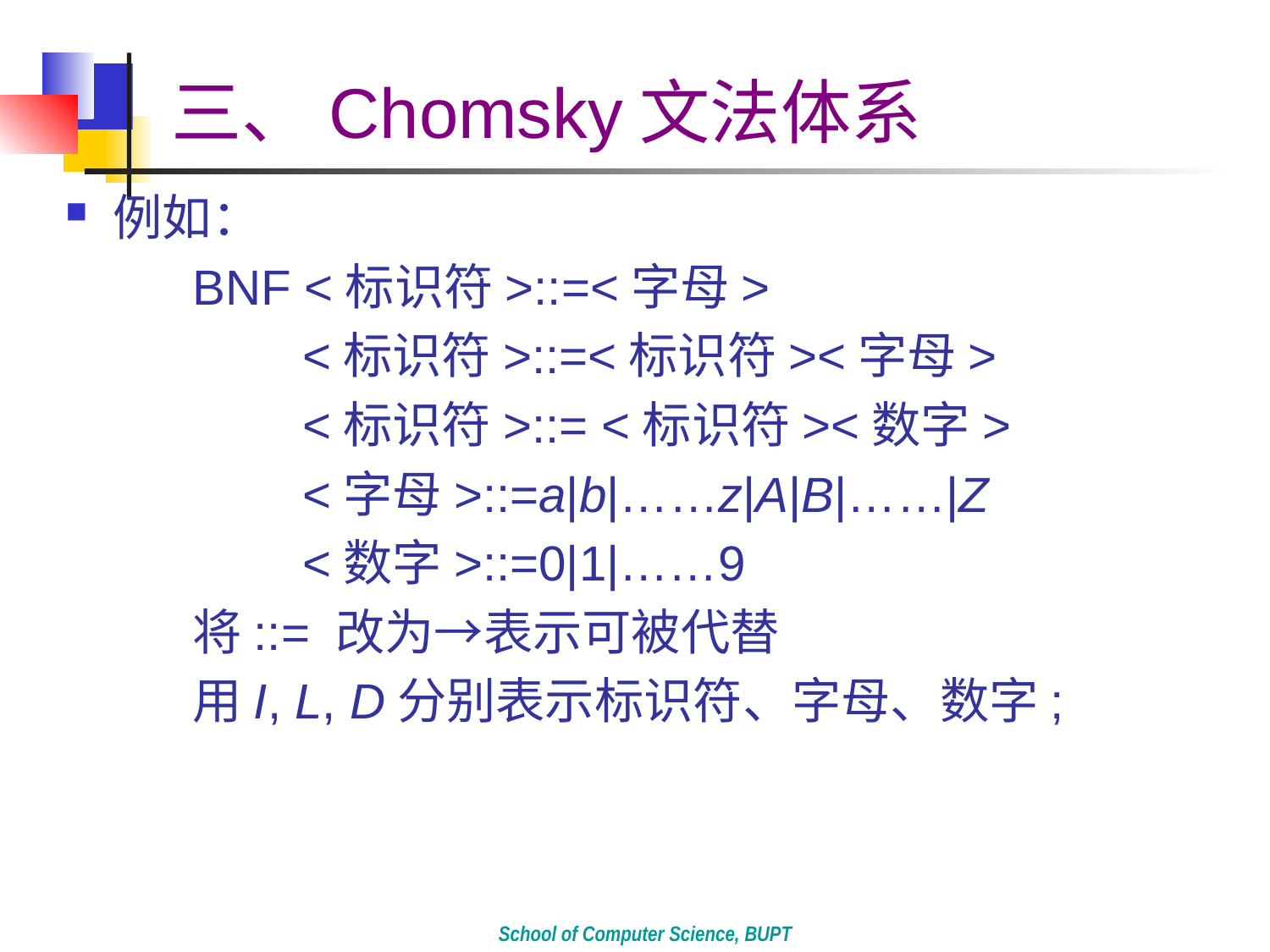

# 三、Chomsky文法体系
例如：
BNF <标识符>::=<字母>
        <标识符>::=<标识符><字母>
        <标识符>::= <标识符><数字>
        <字母>::=a|b|……z|A|B|……|Z
        <数字>::=0|1|……9
将::= 改为→表示可被代替
用I, L, D分别表示标识符、字母、数字;

School of Computer Science, BUPT
24